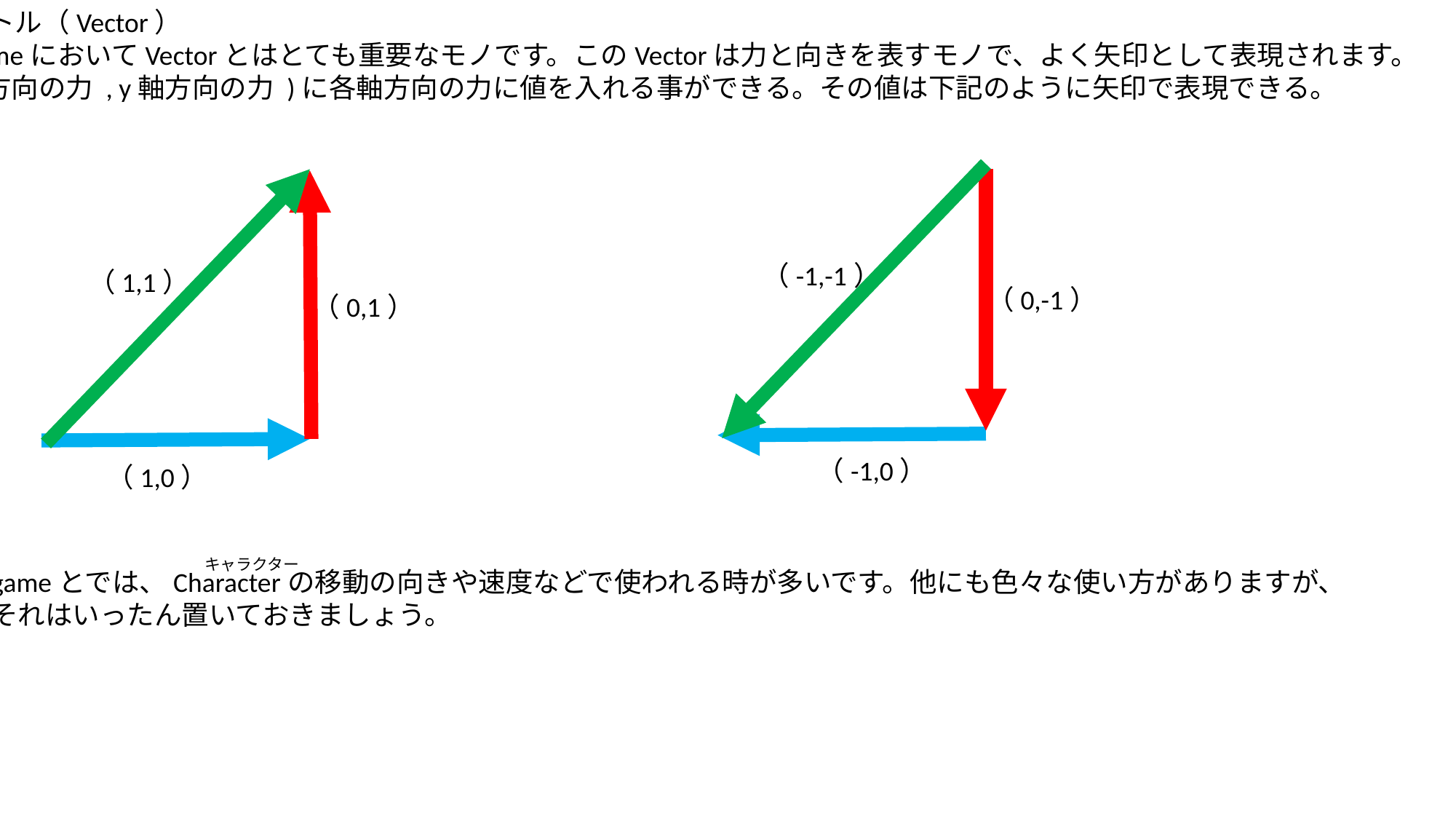

・ベクトル（Vector）
　GameにおいてVectorとはとても重要なモノです。このVectorは力と向きを表すモノで、よく矢印として表現されます。
( x軸方向の力 , y軸方向の力 )に各軸方向の力に値を入れる事ができる。その値は下記のように矢印で表現できる。
（-1,-1）
（1,1）
（0,-1）
（0,1）
（-1,0）
（1,0）
キャラクター
gameとでは、Characterの移動の向きや速度などで使われる時が多いです。他にも色々な使い方がありますが、
それはいったん置いておきましょう。